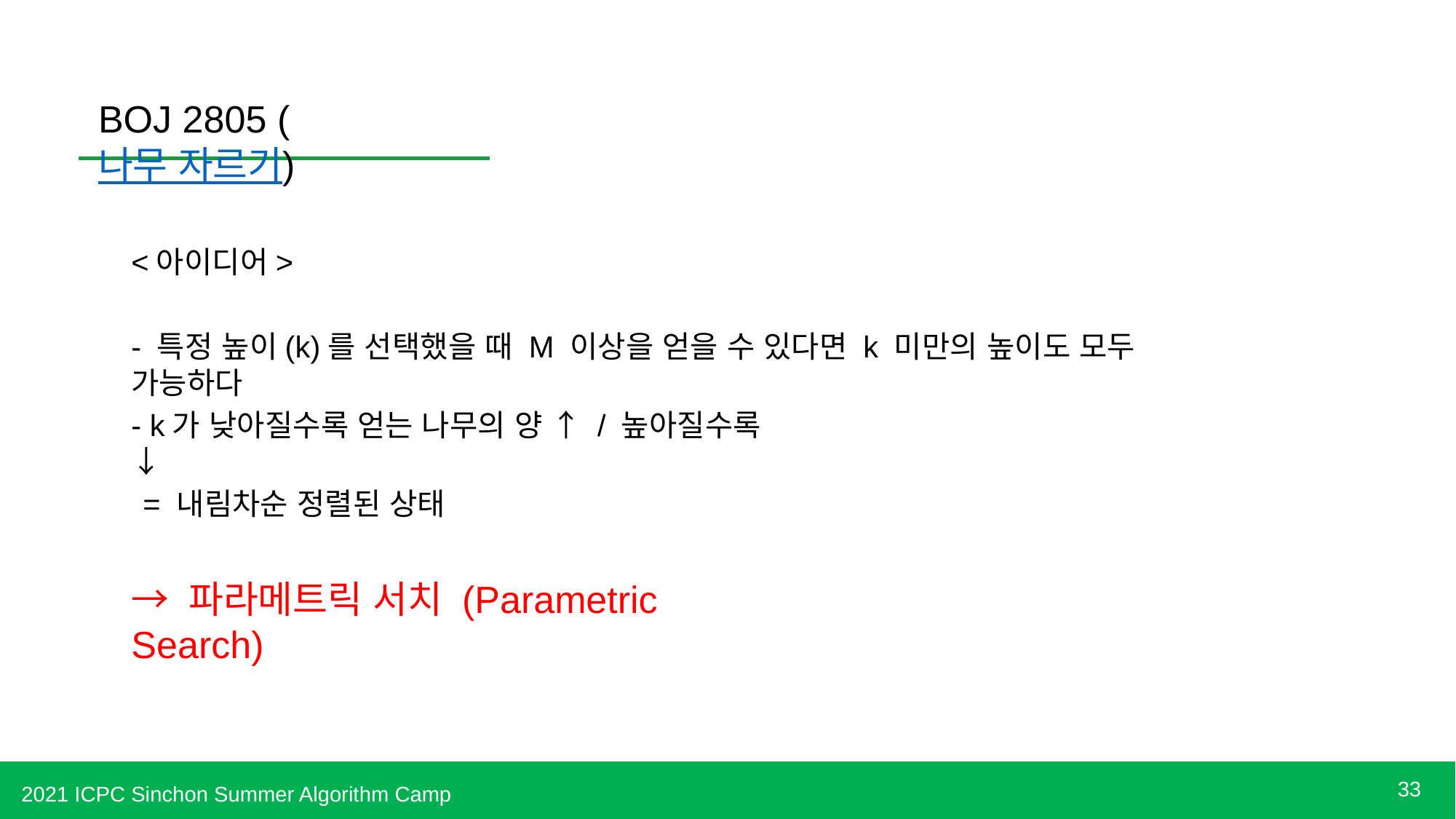

BOJ 2805 (나무 자르기)
<아이디어>
- 특정 높이(k)를 선택했을 때 M 이상을 얻을 수 있다면 k 미만의 높이도 모두 가능하다
- k가 낮아질수록 얻는 나무의 양 ↑ / 높아질수록 ↓
= 내림차순 정렬된 상태
→ 파라메트릭 서치 (Parametric Search)

33
2021 ICPC Sinchon Summer Algorithm Camp